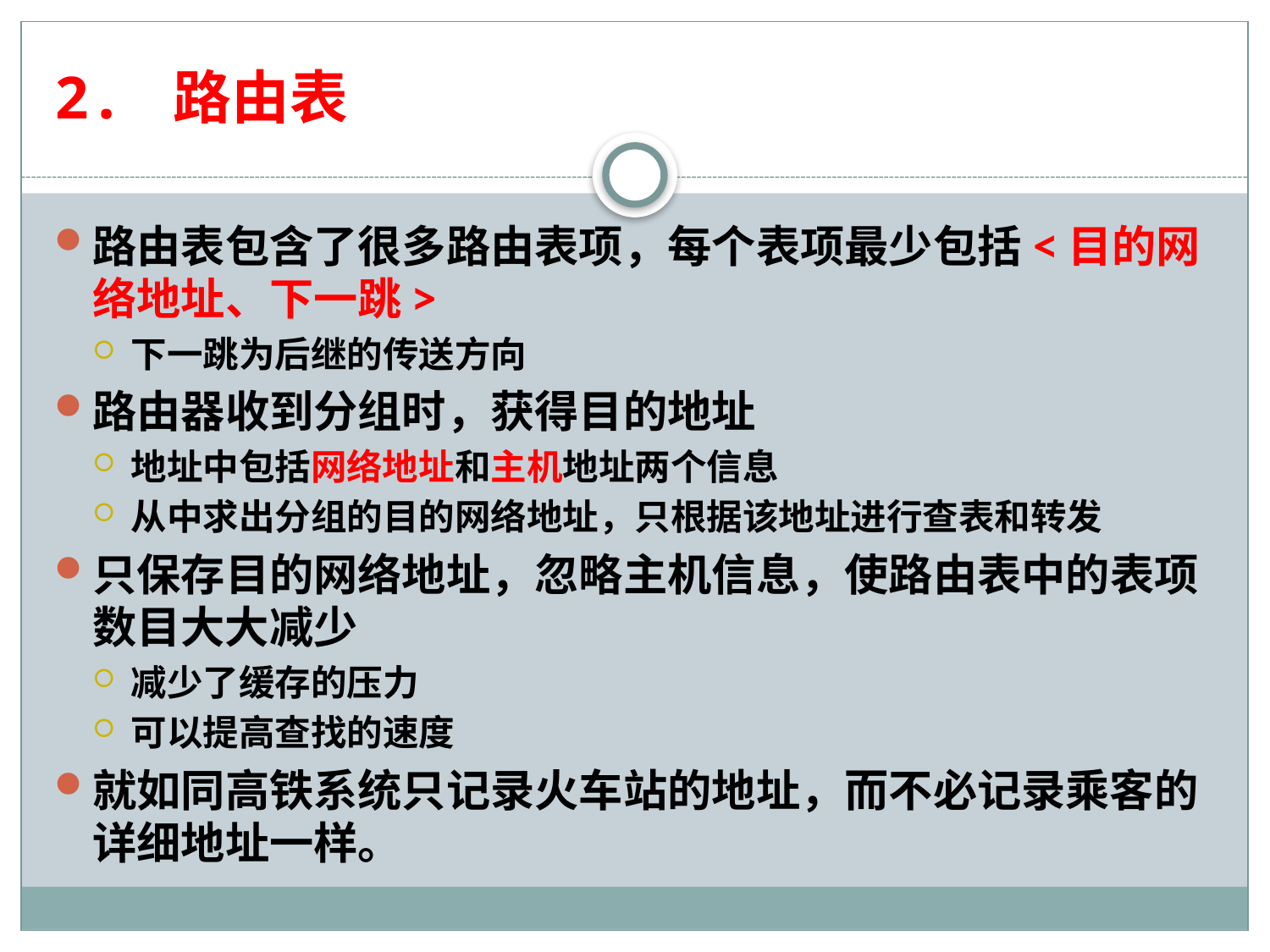

# 2. 路由表
路由表包含了很多路由表项，每个表项最少包括<目的网络地址、下一跳>
下一跳为后继的传送方向
路由器收到分组时，获得目的地址
地址中包括网络地址和主机地址两个信息
从中求出分组的目的网络地址，只根据该地址进行查表和转发
只保存目的网络地址，忽略主机信息，使路由表中的表项数目大大减少
减少了缓存的压力
可以提高查找的速度
就如同高铁系统只记录火车站的地址，而不必记录乘客的详细地址一样。